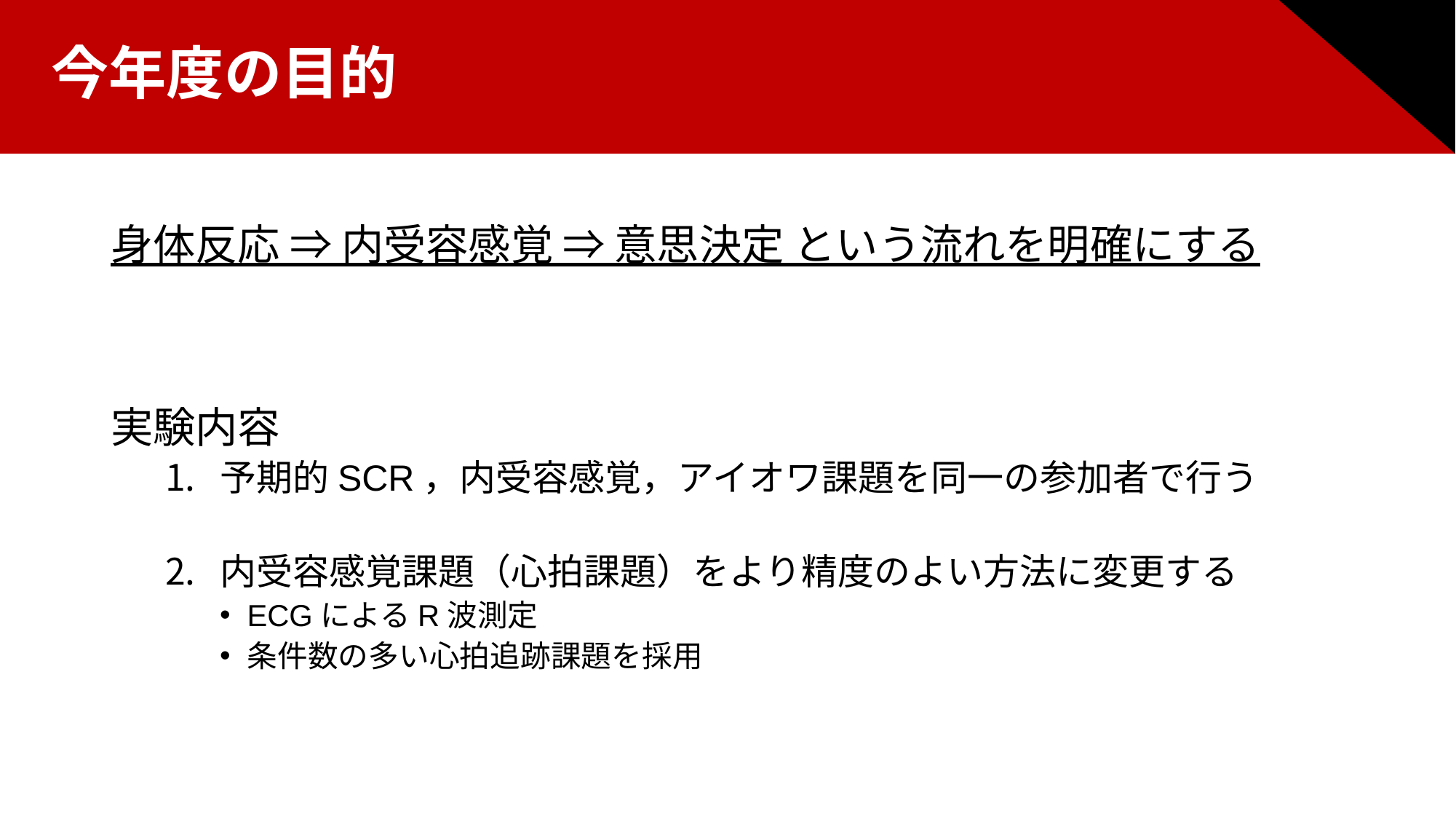

今年度の目的
身体反応 ⇒ 内受容感覚 ⇒ 意思決定 という流れを明確にする

実験内容
予期的SCR，内受容感覚，アイオワ課題を同一の参加者で行う

内受容感覚課題（心拍課題）をより精度のよい方法に変更する
ECGによるR波測定
条件数の多い心拍追跡課題を採用